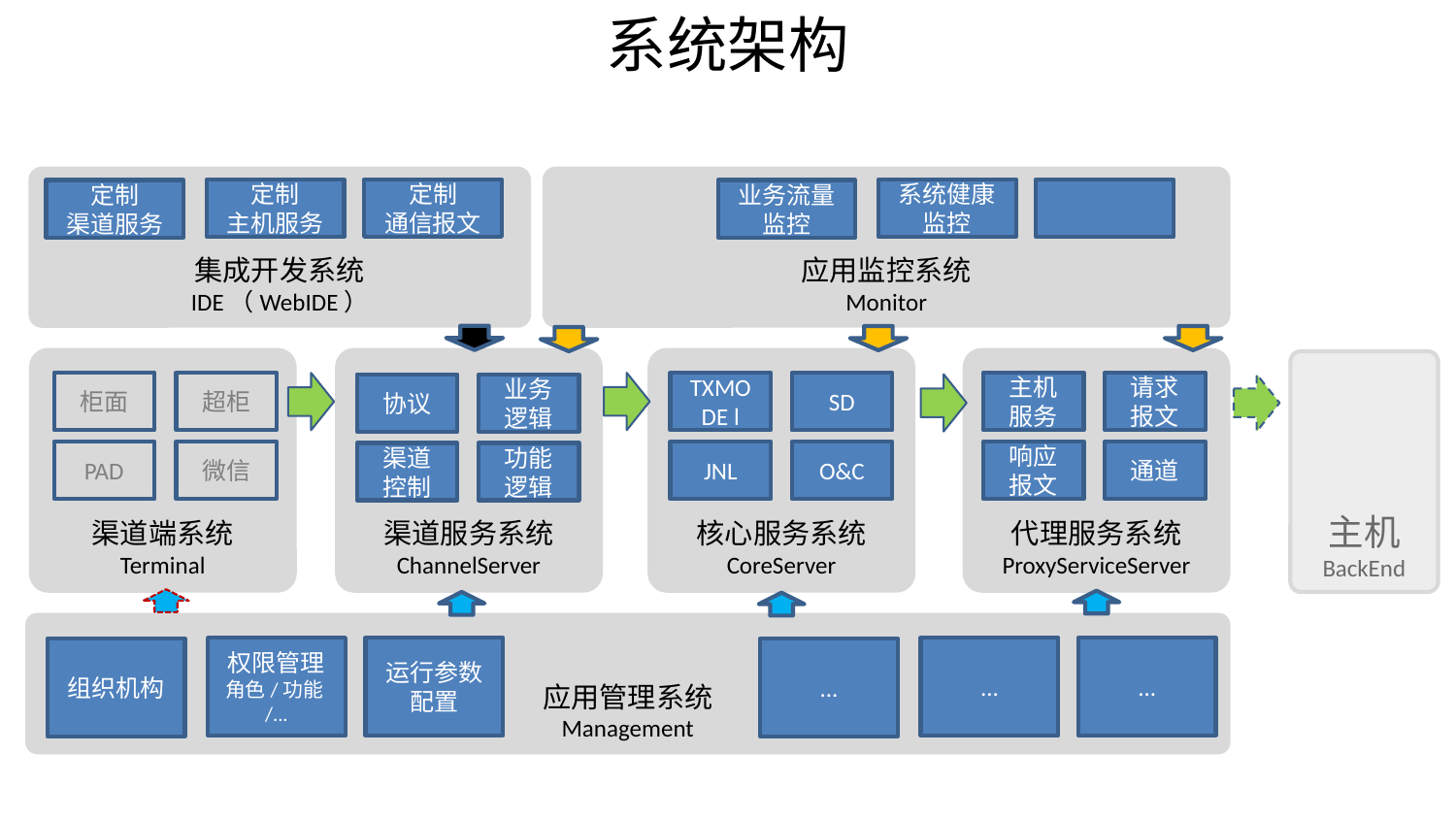

系统架构
集成开发系统
IDE（WebIDE）
应用监控系统
Monitor
定制
主机服务
定制
通信报文
系统健康监控

定制
渠道服务
业务流量监控

渠道端系统
Terminal
渠道服务系统
ChannelServer
核心服务系统
CoreServer
代理服务系统
ProxyServiceServer
主机
BackEnd

主机服务
请求报文
柜面
超柜

TXMODE l
SD
协议
业务逻辑

响应报文
通道
PAD
微信
JNL
O&C
渠道控制
功能逻辑

应用管理系统
Management
权限管理
角色/功能/...
运行参数配置
...
...
组织机构
...